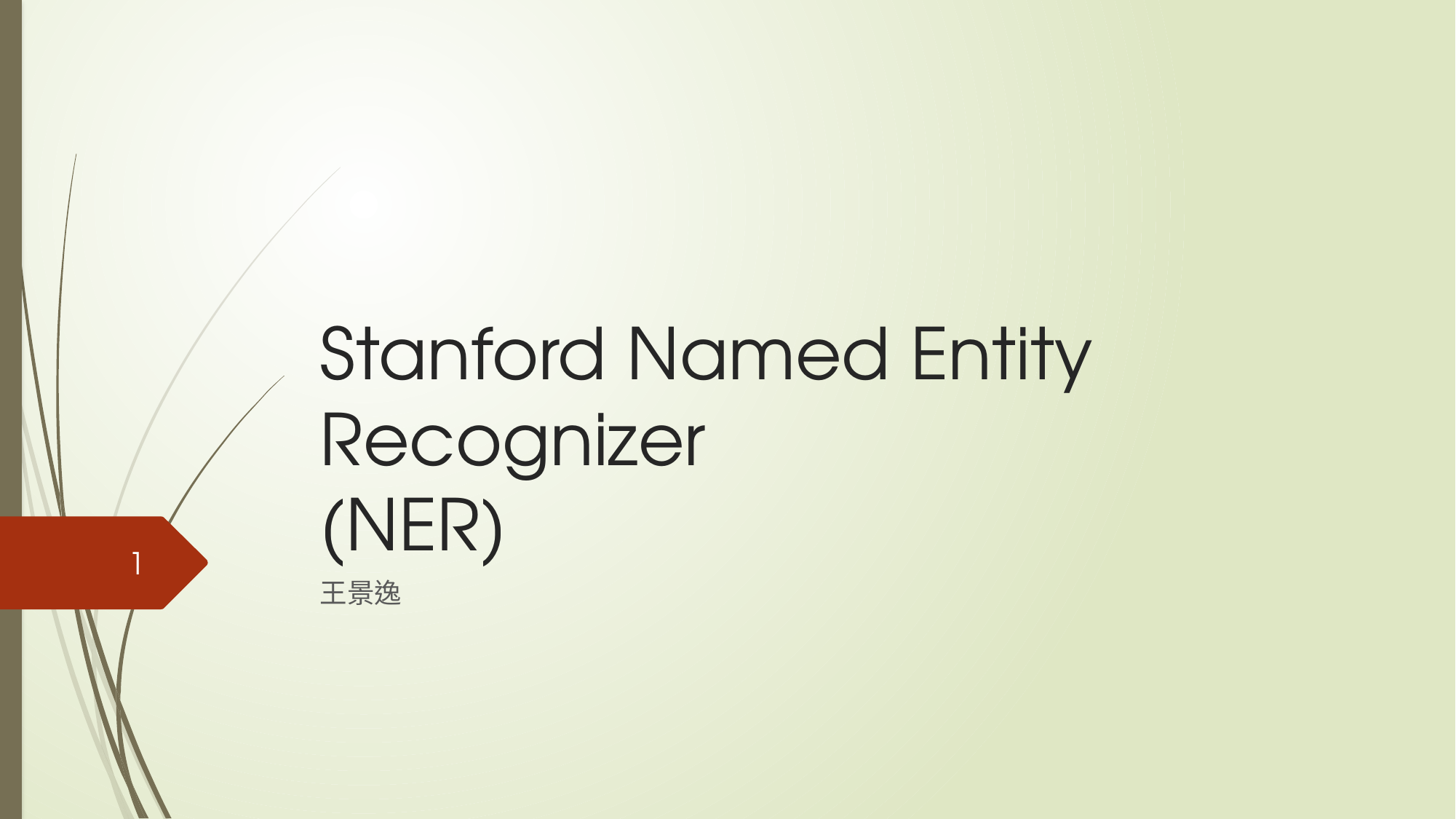

# Stanford Named Entity Recognizer (NER)
1
王景逸